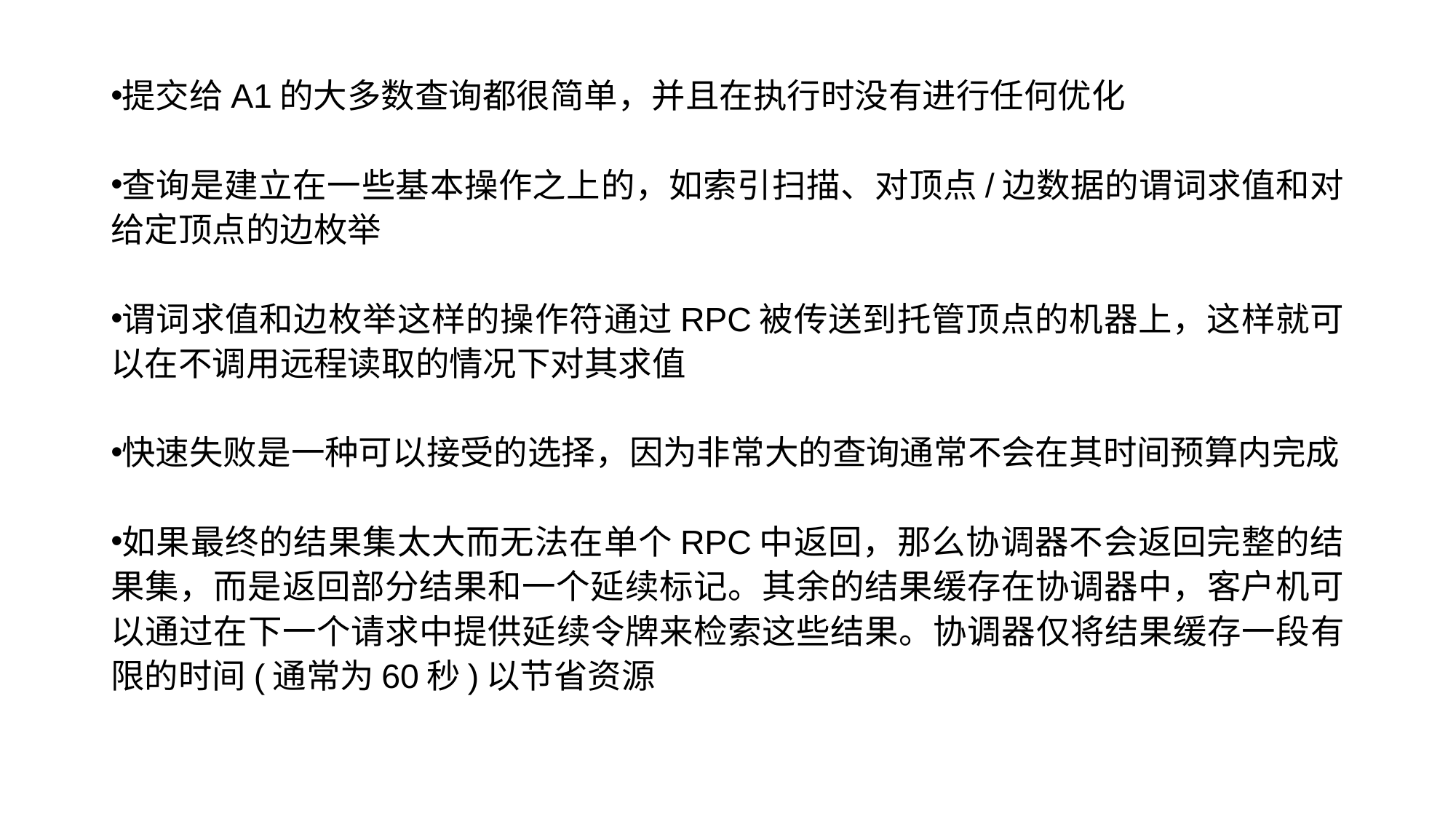

提交给A1的大多数查询都很简单，并且在执行时没有进行任何优化

查询是建立在一些基本操作之上的，如索引扫描、对顶点/边数据的谓词求值和对给定顶点的边枚举

谓词求值和边枚举这样的操作符通过RPC被传送到托管顶点的机器上，这样就可以在不调用远程读取的情况下对其求值

快速失败是一种可以接受的选择，因为非常大的查询通常不会在其时间预算内完成

如果最终的结果集太大而无法在单个RPC中返回，那么协调器不会返回完整的结果集，而是返回部分结果和一个延续标记。其余的结果缓存在协调器中，客户机可以通过在下一个请求中提供延续令牌来检索这些结果。协调器仅将结果缓存一段有限的时间(通常为60秒)以节省资源